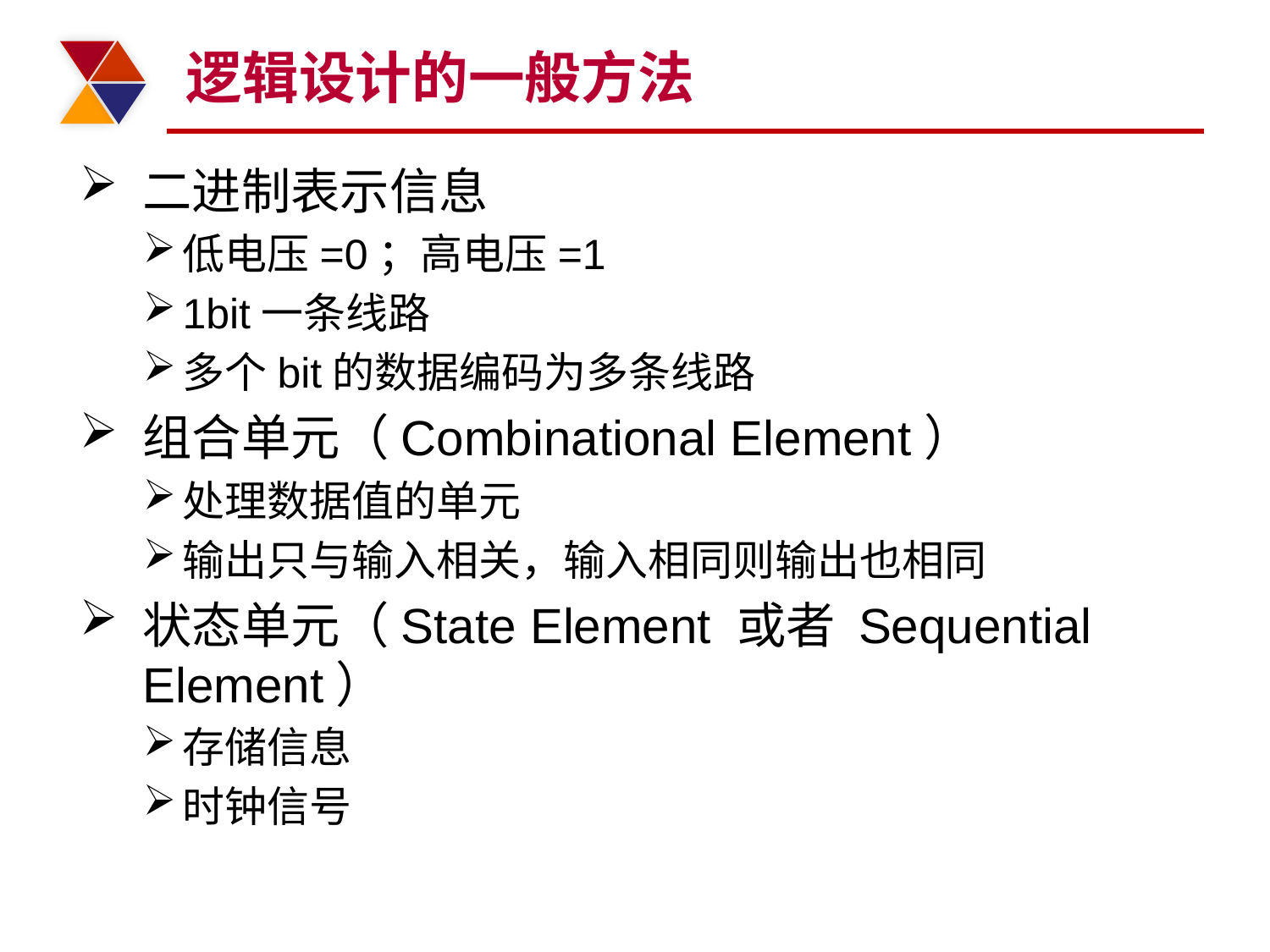

# 逻辑设计的一般方法
二进制表示信息
低电压=0；高电压=1
1bit一条线路
多个bit的数据编码为多条线路
组合单元（Combinational Element）
处理数据值的单元
输出只与输入相关，输入相同则输出也相同
状态单元（State Element 或者 Sequential Element）
存储信息
时钟信号